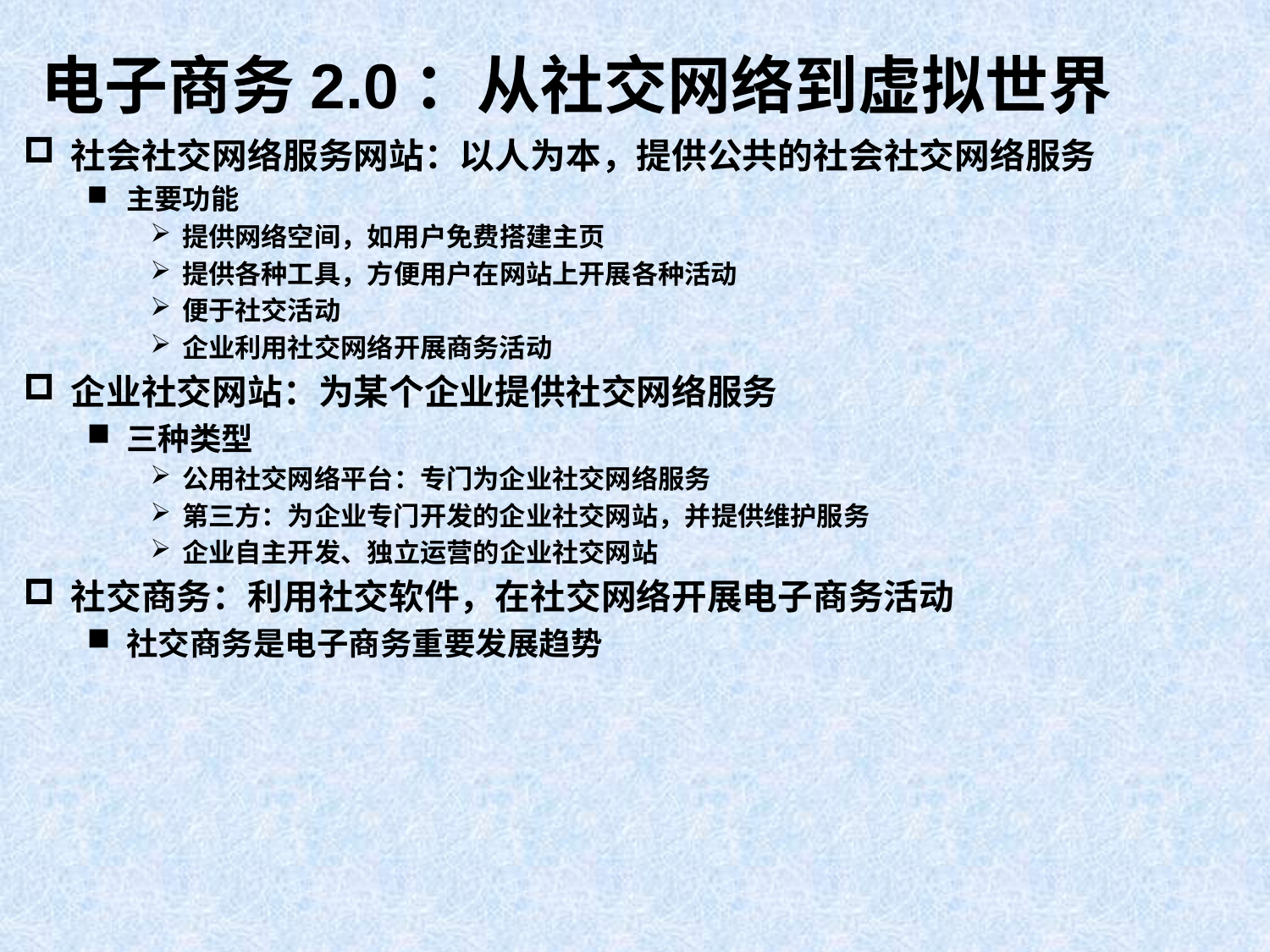

# 电子商务2.0：从社交网络到虚拟世界
社会社交网络服务网站：以人为本，提供公共的社会社交网络服务
主要功能
提供网络空间，如用户免费搭建主页
提供各种工具，方便用户在网站上开展各种活动
便于社交活动
企业利用社交网络开展商务活动
企业社交网站：为某个企业提供社交网络服务
三种类型
公用社交网络平台：专门为企业社交网络服务
第三方：为企业专门开发的企业社交网站，并提供维护服务
企业自主开发、独立运营的企业社交网站
社交商务：利用社交软件，在社交网络开展电子商务活动
社交商务是电子商务重要发展趋势